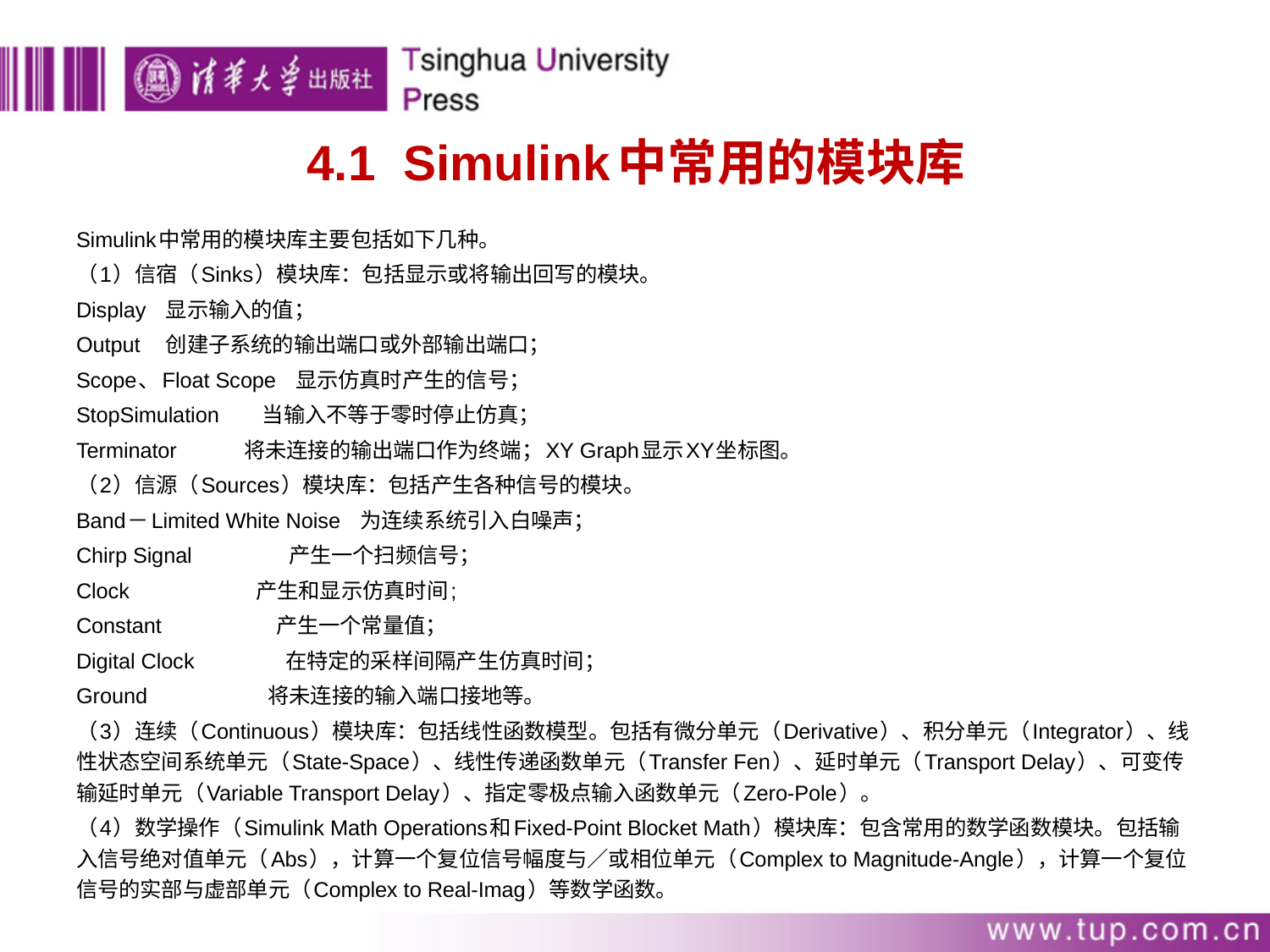

# 4.1  Simulink中常用的模块库
Simulink中常用的模块库主要包括如下几种。
（1）信宿（Sinks）模块库：包括显示或将输出回写的模块。
Display   显示输入的值；
Output    创建子系统的输出端口或外部输出端口；
Scope、Float Scope   显示仿真时产生的信号；
StopSimulation       当输入不等于零时停止仿真；
Terminator           将未连接的输出端口作为终端；XY Graph显示XY坐标图。
（2）信源（Sources）模块库：包括产生各种信号的模块。
Band－Limited White Noise   为连续系统引入白噪声；
Chirp Signal                产生一个扫频信号；
Clock                     产生和显示仿真时间;
Constant                   产生一个常量值；
Digital Clock               在特定的采样间隔产生仿真时间；
Ground                    将未连接的输入端口接地等。
（3）连续（Continuous）模块库：包括线性函数模型。包括有微分单元（Derivative）、积分单元（Integrator）、线性状态空间系统单元（State-Space）、线性传递函数单元（Transfer Fen）、延时单元（Transport Delay）、可变传输延时单元（Variable Transport Delay）、指定零极点输入函数单元（Zero-Pole）。
（4）数学操作（Simulink Math Operations和Fixed-Point Blocket Math）模块库：包含常用的数学函数模块。包括输入信号绝对值单元（Abs），计算一个复位信号幅度与／或相位单元（Complex to Magnitude-Angle），计算一个复位信号的实部与虚部单元（Complex to Real-Imag）等数学函数。